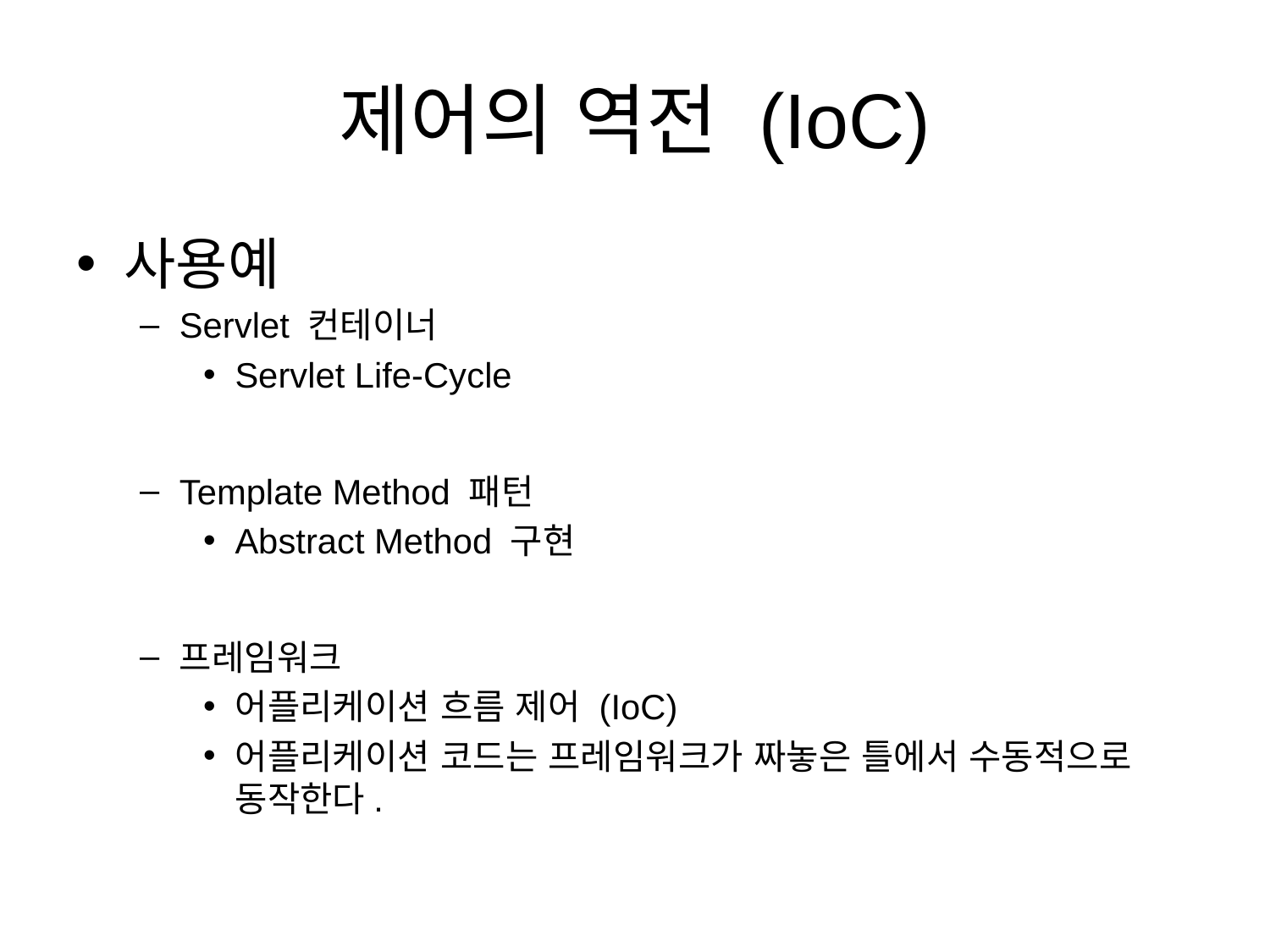

# 제어의 역전 (IoC)
사용예
Servlet 컨테이너
Servlet Life-Cycle

Template Method 패턴
Abstract Method 구현

프레임워크
어플리케이션 흐름 제어 (IoC)
어플리케이션 코드는 프레임워크가 짜놓은 틀에서 수동적으로 동작한다.